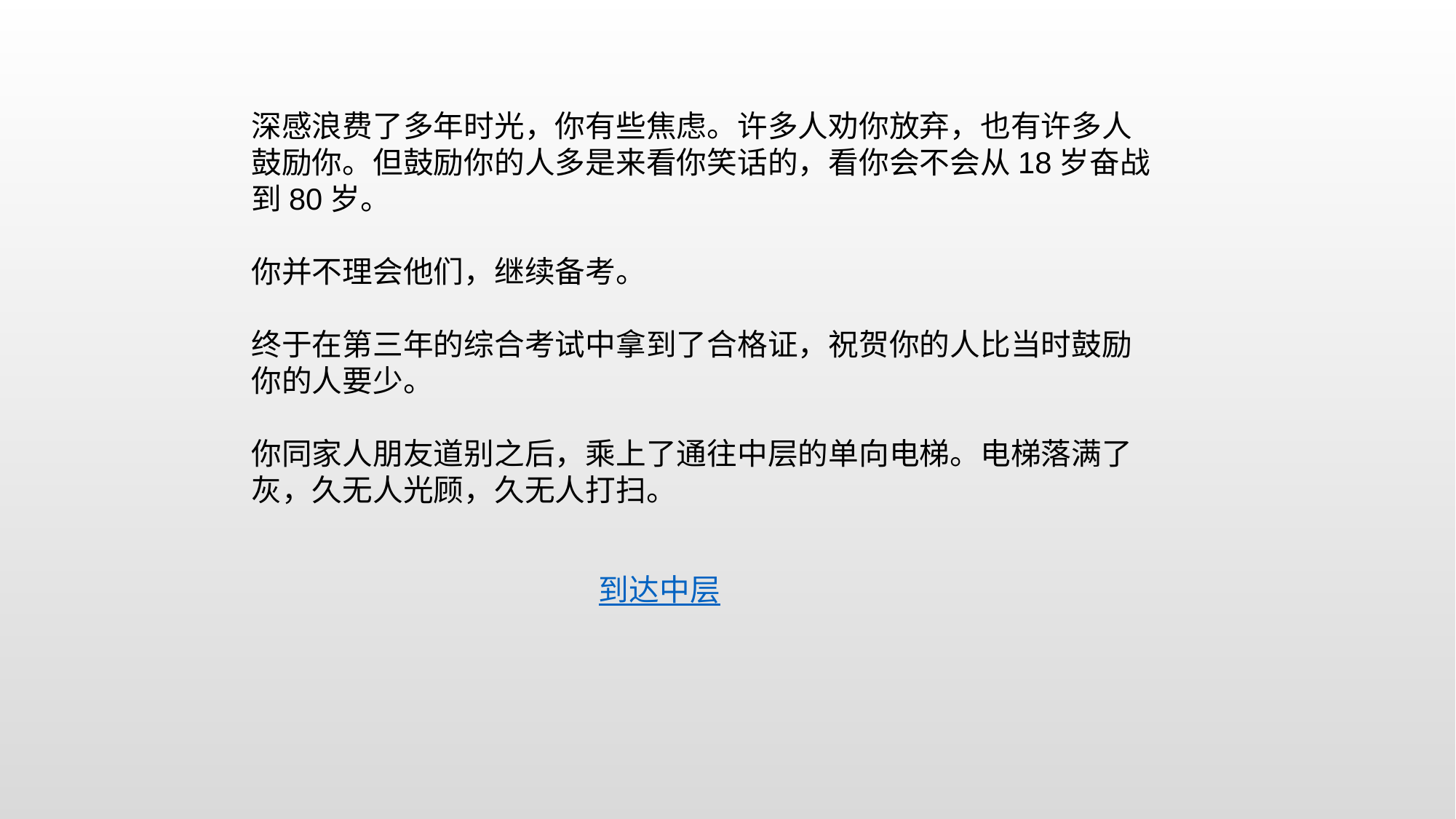

深感浪费了多年时光，你有些焦虑。许多人劝你放弃，也有许多人鼓励你。但鼓励你的人多是来看你笑话的，看你会不会从18岁奋战到80岁。

你并不理会他们，继续备考。

终于在第三年的综合考试中拿到了合格证，祝贺你的人比当时鼓励你的人要少。

你同家人朋友道别之后，乘上了通往中层的单向电梯。电梯落满了灰，久无人光顾，久无人打扫。
到达中层